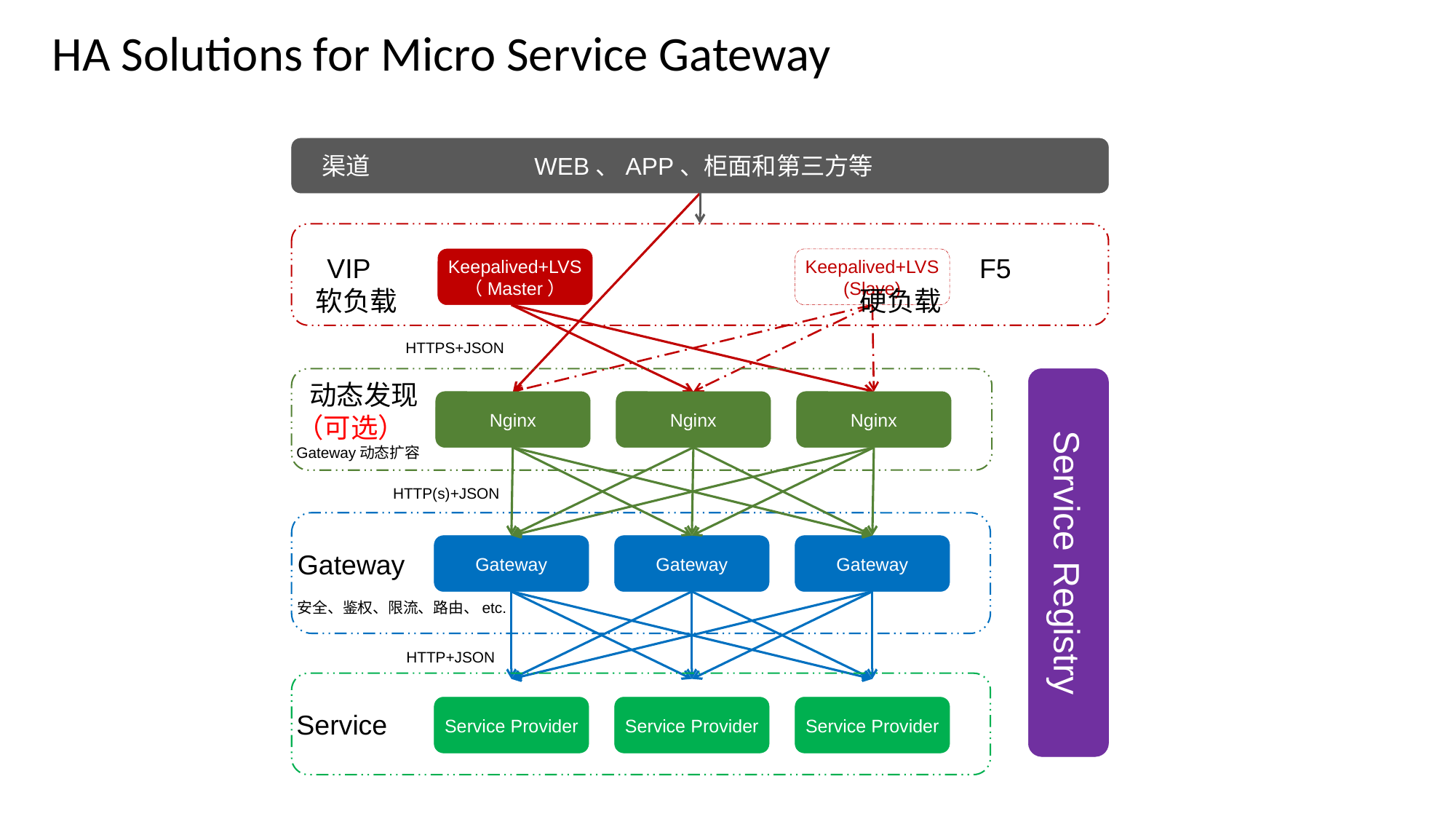

HA Solutions for Micro Service Gateway
    渠道                             WEB、APP、柜面和第三方等

    VIP                                                                                F5
  软负载                                                                           硬负载
Keepalived+LVS
（Master）
Keepalived+LVS
(Slave)
HTTPS+JSON
 动态发现
（可选）
Gateway动态扩容
Service Registry
Nginx
Nginx
Nginx
HTTP(s)+JSON

Gateway

安全、鉴权、限流、路由、etc.
Gateway
Gateway
Gateway
HTTP+JSON
Service
Service Provider
Service Provider
Service Provider